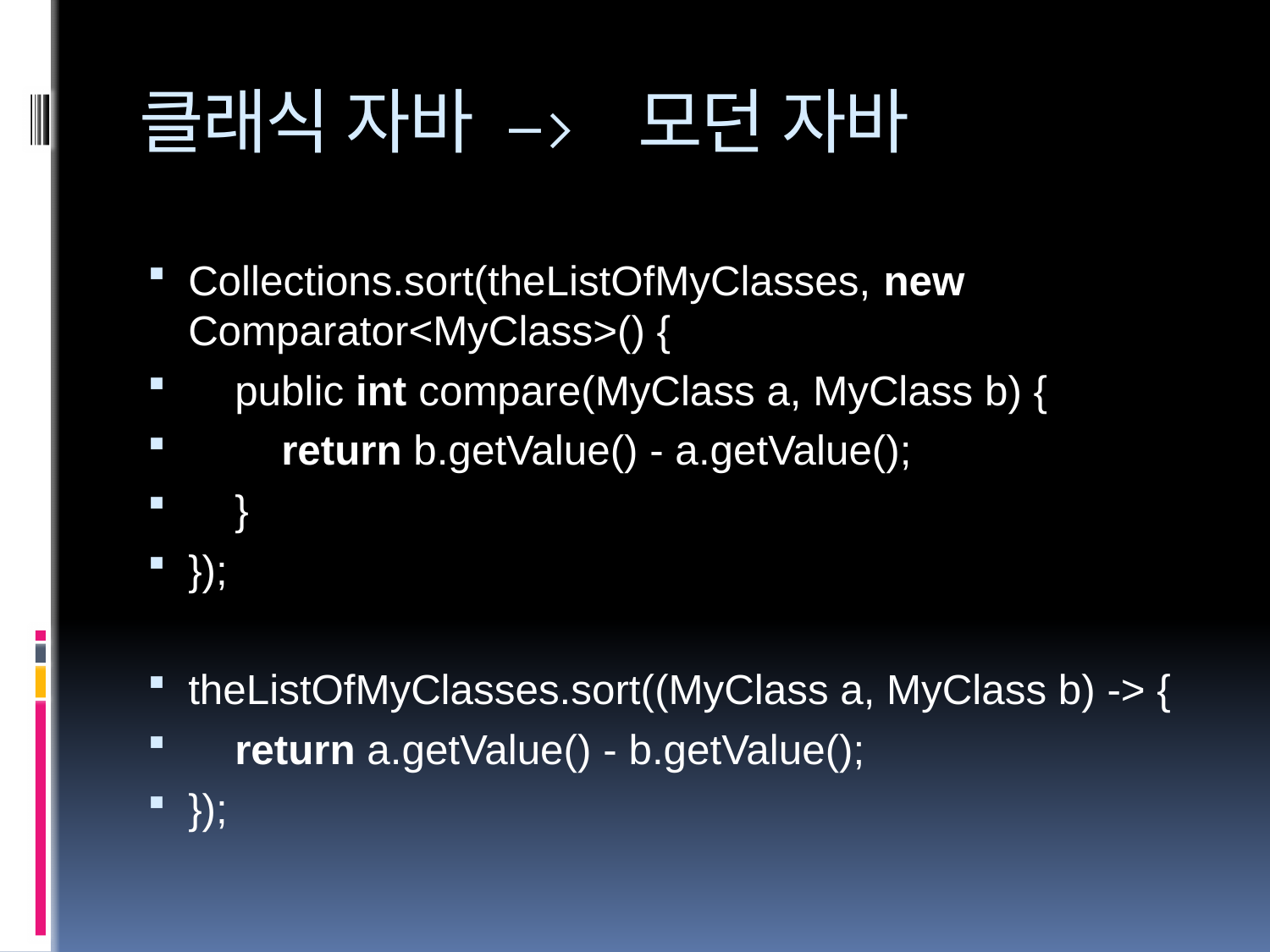

# 클래식 자바 -> 모던 자바
Collections.sort(theListOfMyClasses, new Comparator<MyClass>() {
    public int compare(MyClass a, MyClass b) {
        return b.getValue() - a.getValue();
    }
});

theListOfMyClasses.sort((MyClass a, MyClass b) -> {
    return a.getValue() - b.getValue();
});